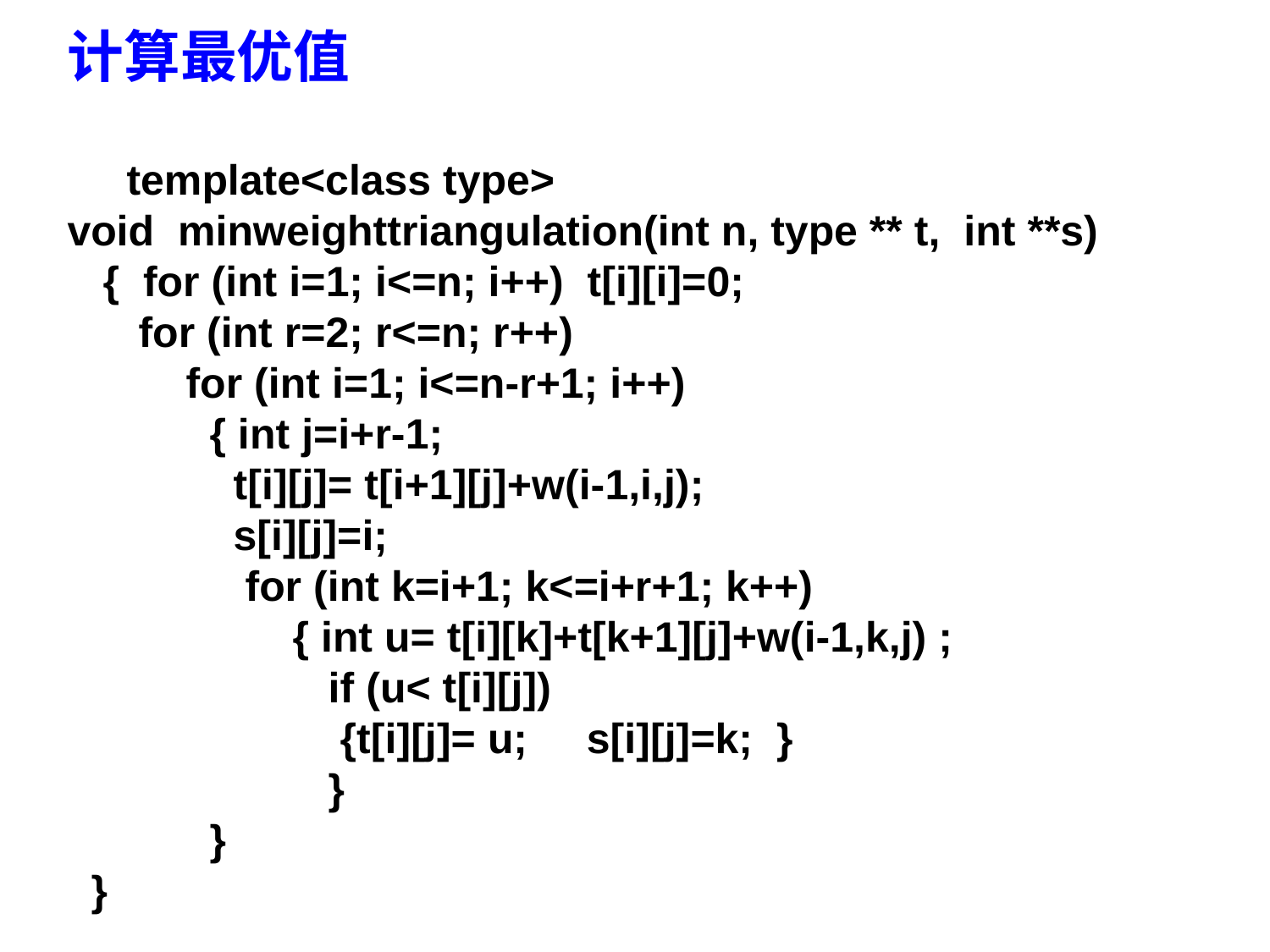

计算最优值
     template<class type>
void  minweighttriangulation(int n, type ** t,  int **s)
   {  for (int i=1; i<=n; i++)  t[i][i]=0;
      for (int r=2; r<=n; r++)
          for (int i=1; i<=n-r+1; i++)
            { int j=i+r-1;
              t[i][j]= t[i+1][j]+w(i-1,i,j);
              s[i][j]=i;
               for (int k=i+1; k<=i+r+1; k++)
                   { int u= t[i][k]+t[k+1][j]+w(i-1,k,j) ;
                      if (u< t[i][j])
                       {t[i][j]= u;     s[i][j]=k;  }
                      }
            }
  }